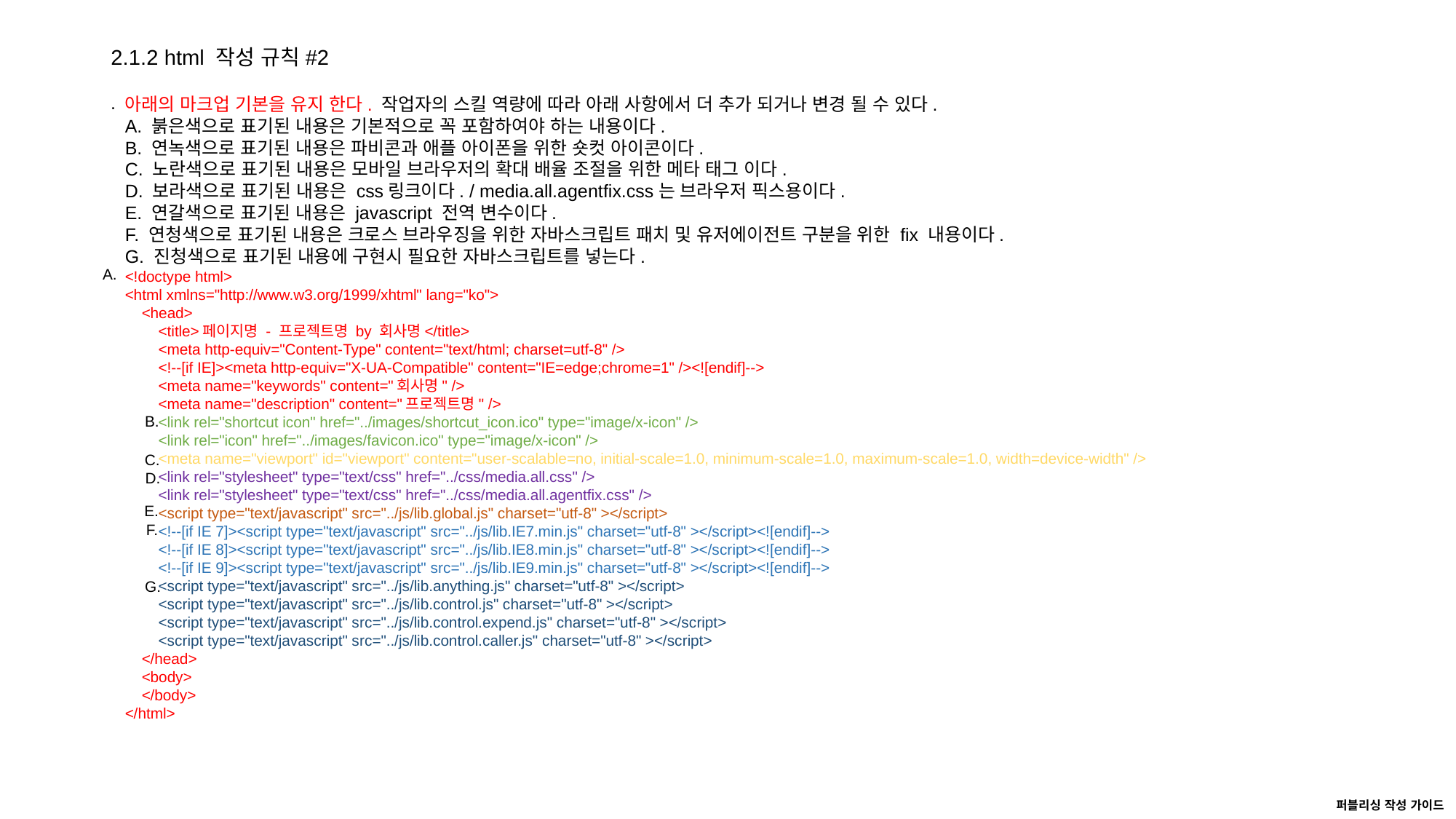

# 2.1.2 html 작성 규칙#2
아래의 마크업 기본을 유지 한다. 작업자의 스킬 역량에 따라 아래 사항에서 더 추가 되거나 변경 될 수 있다.
A. 붉은색으로 표기된 내용은 기본적으로 꼭 포함하여야 하는 내용이다.
B. 연녹색으로 표기된 내용은 파비콘과 애플 아이폰을 위한 숏컷 아이콘이다.
C. 노란색으로 표기된 내용은 모바일 브라우저의 확대 배율 조절을 위한 메타 태그 이다.
D. 보라색으로 표기된 내용은 css링크이다. / media.all.agentfix.css는 브라우저 픽스용이다.
E. 연갈색으로 표기된 내용은 javascript 전역 변수이다.
F. 연청색으로 표기된 내용은 크로스 브라우징을 위한 자바스크립트 패치 및 유저에이전트 구분을 위한 fix 내용이다.
G. 진청색으로 표기된 내용에 구현시 필요한 자바스크립트를 넣는다.
<!doctype html>
<html xmlns="http://www.w3.org/1999/xhtml" lang="ko">
    <head>
        <title>페이지명 - 프로젝트명 by 회사명</title>
        <meta http-equiv="Content-Type" content="text/html; charset=utf-8" />
        <!--[if IE]><meta http-equiv="X-UA-Compatible" content="IE=edge;chrome=1" /><![endif]-->
        <meta name="keywords" content="회사명" />
        <meta name="description" content="프로젝트명" />
        <link rel="shortcut icon" href="../images/shortcut_icon.ico" type="image/x-icon" />
        <link rel="icon" href="../images/favicon.ico" type="image/x-icon" />
        <meta name="viewport" id="viewport" content="user-scalable=no, initial-scale=1.0, minimum-scale=1.0, maximum-scale=1.0, width=device-width" />
        <link rel="stylesheet" type="text/css" href="../css/media.all.css" />
        <link rel="stylesheet" type="text/css" href="../css/media.all.agentfix.css" />
        <script type="text/javascript" src="../js/lib.global.js" charset="utf-8" ></script>
        <!--[if IE 7]><script type="text/javascript" src="../js/lib.IE7.min.js" charset="utf-8" ></script><![endif]-->
        <!--[if IE 8]><script type="text/javascript" src="../js/lib.IE8.min.js" charset="utf-8" ></script><![endif]-->
        <!--[if IE 9]><script type="text/javascript" src="../js/lib.IE9.min.js" charset="utf-8" ></script><![endif]-->
        <script type="text/javascript" src="../js/lib.anything.js" charset="utf-8" ></script>
        <script type="text/javascript" src="../js/lib.control.js" charset="utf-8" ></script>
        <script type="text/javascript" src="../js/lib.control.expend.js" charset="utf-8" ></script>
        <script type="text/javascript" src="../js/lib.control.caller.js" charset="utf-8" ></script>
    </head>
    <body>
    </body>
</html>
A.
B.
C.
D.
E.
F.
G.